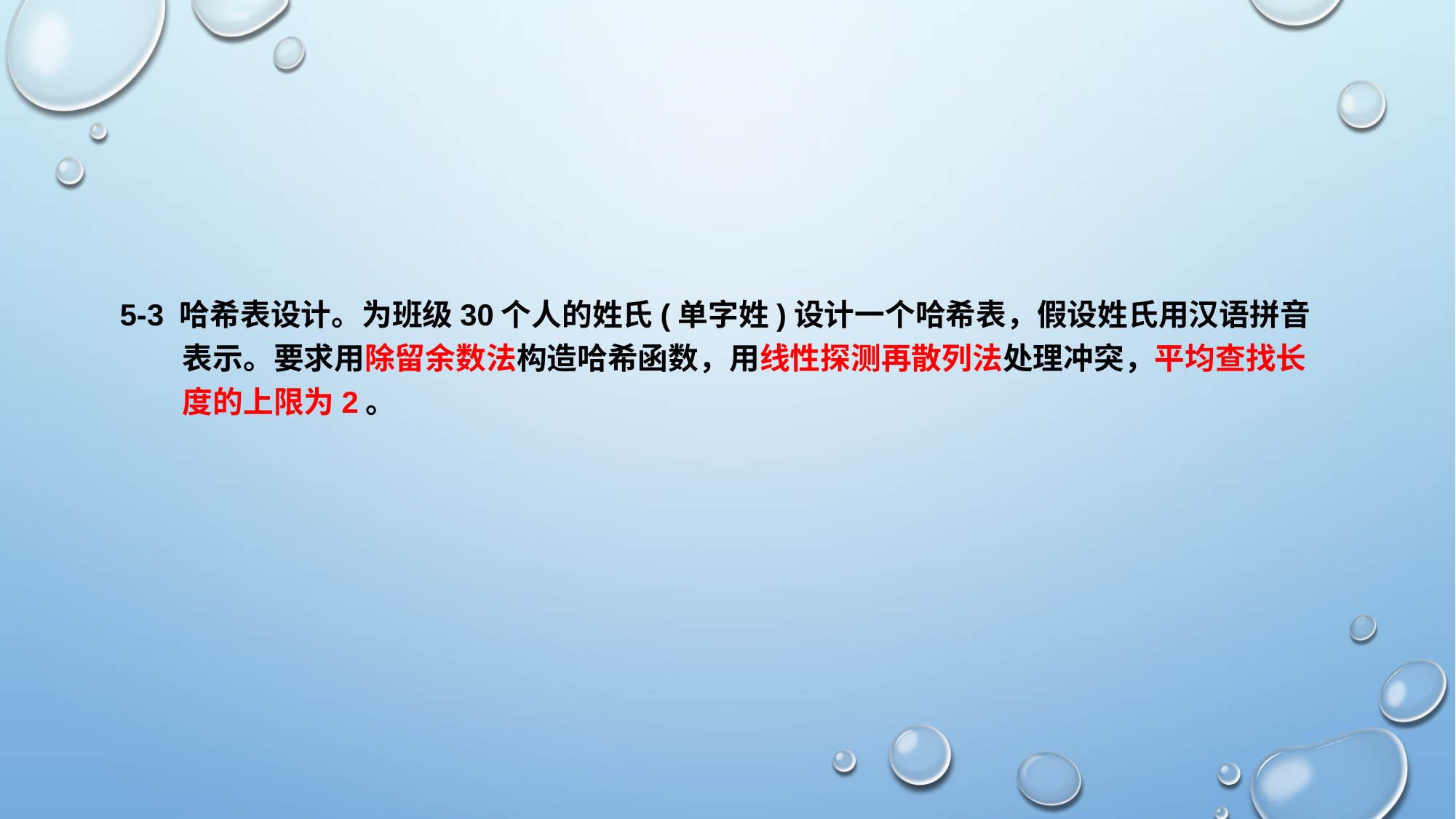

#
5-3 哈希表设计。为班级30个人的姓氏(单字姓)设计一个哈希表，假设姓氏用汉语拼音表示。要求用除留余数法构造哈希函数，用线性探测再散列法处理冲突，平均查找长度的上限为2。